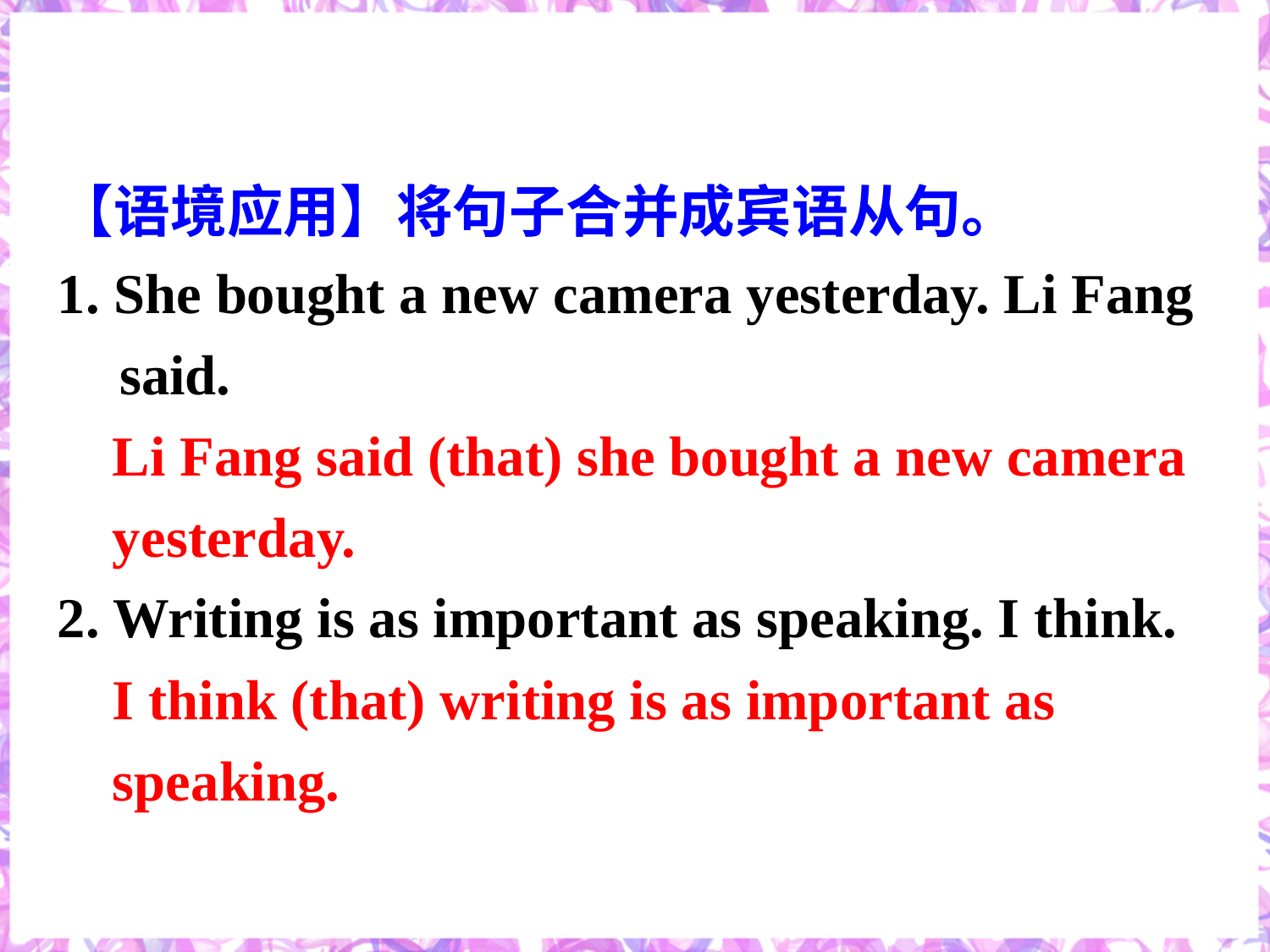

【语境应用】将句子合并成宾语从句。
1. She bought a new camera yesterday. Li Fang said.

2. Writing is as important as speaking. I think.
Li Fang said (that) she bought a new camera yesterday.

I think (that) writing is as important as speaking.